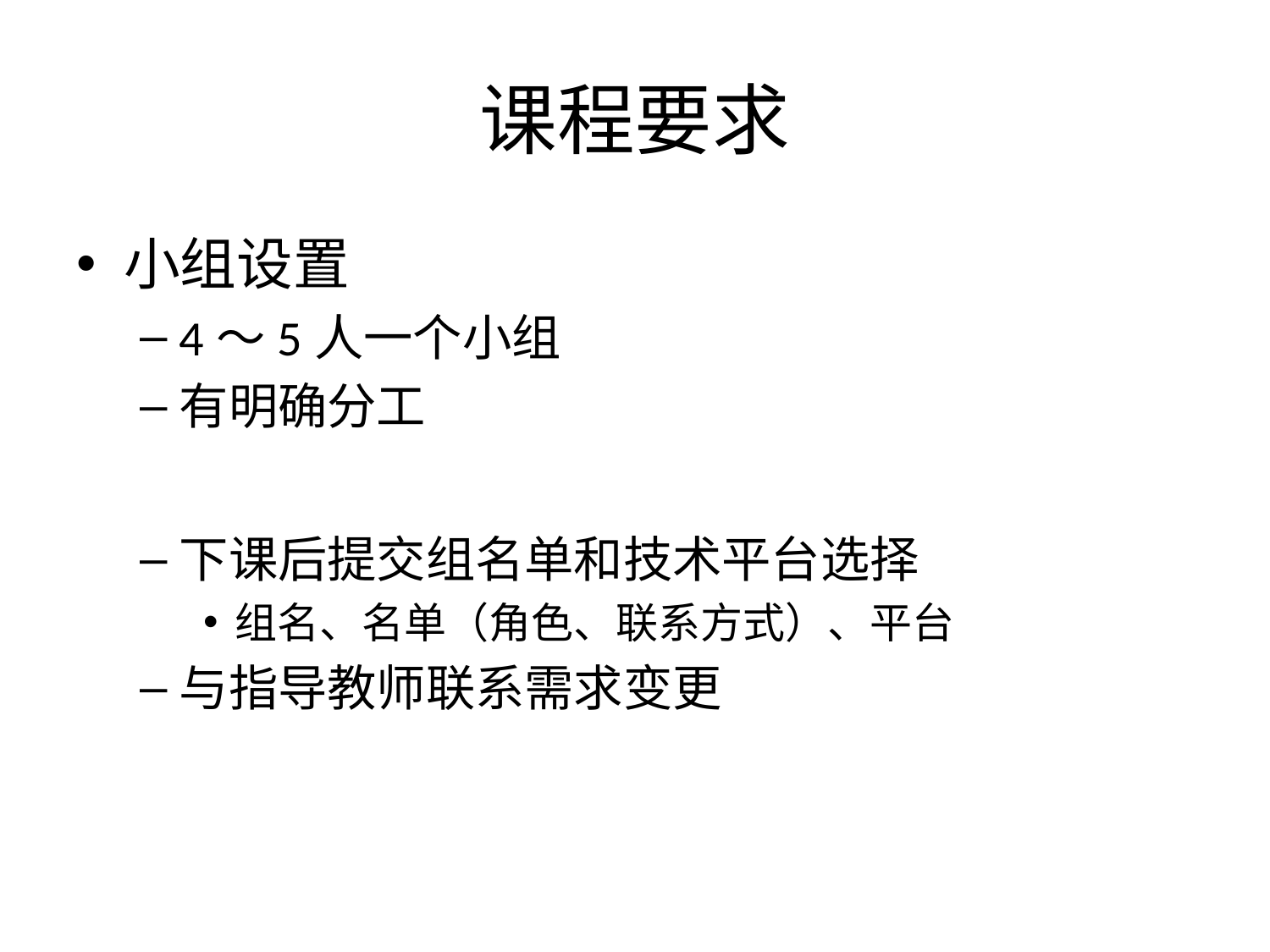

# 课程要求
小组设置
4～5人一个小组
有明确分工

下课后提交组名单和技术平台选择
组名、名单（角色、联系方式）、平台
与指导教师联系需求变更